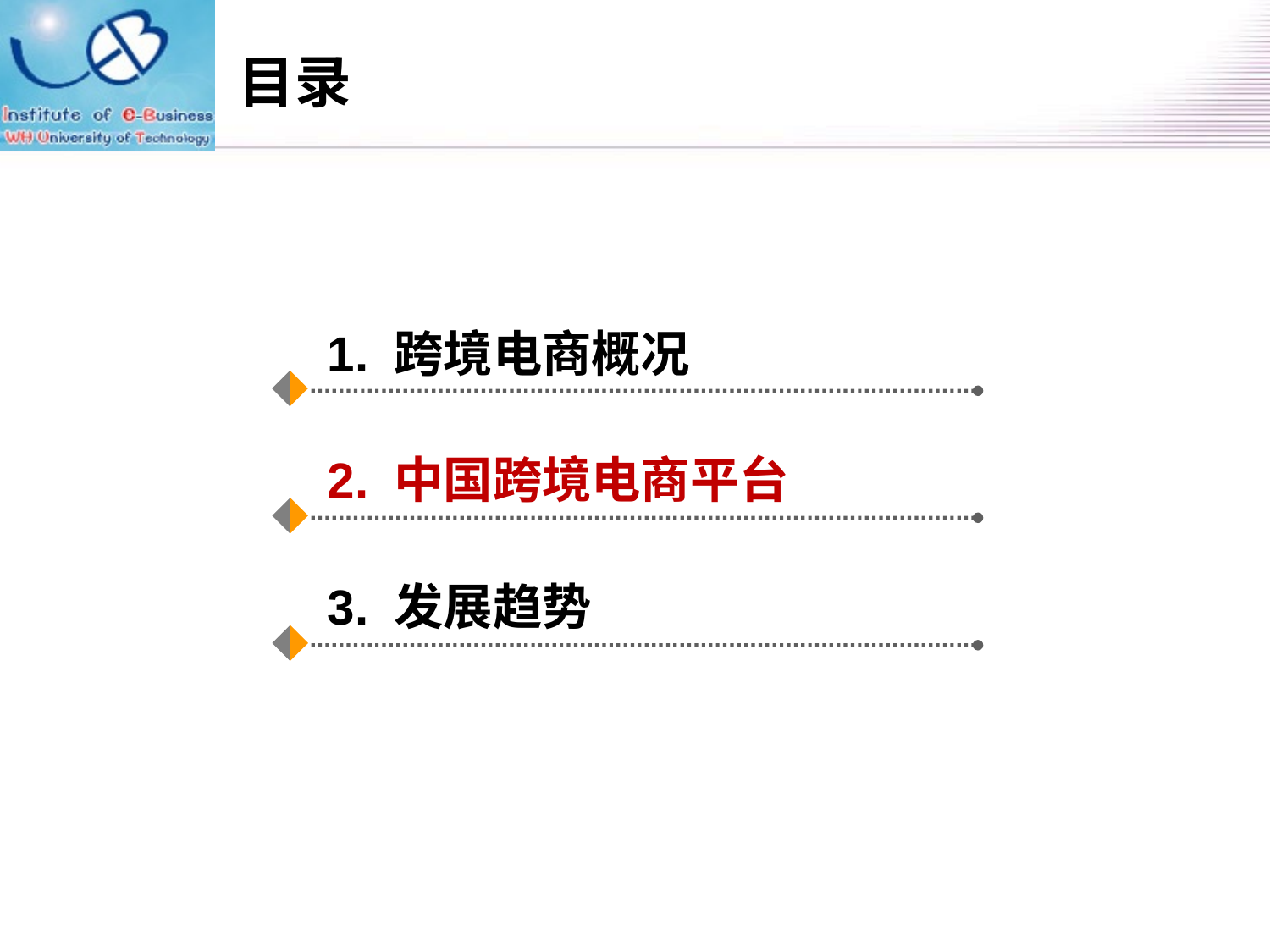

# 目录
1. 跨境电商概况

2. 中国跨境电商平台

3. 发展趋势